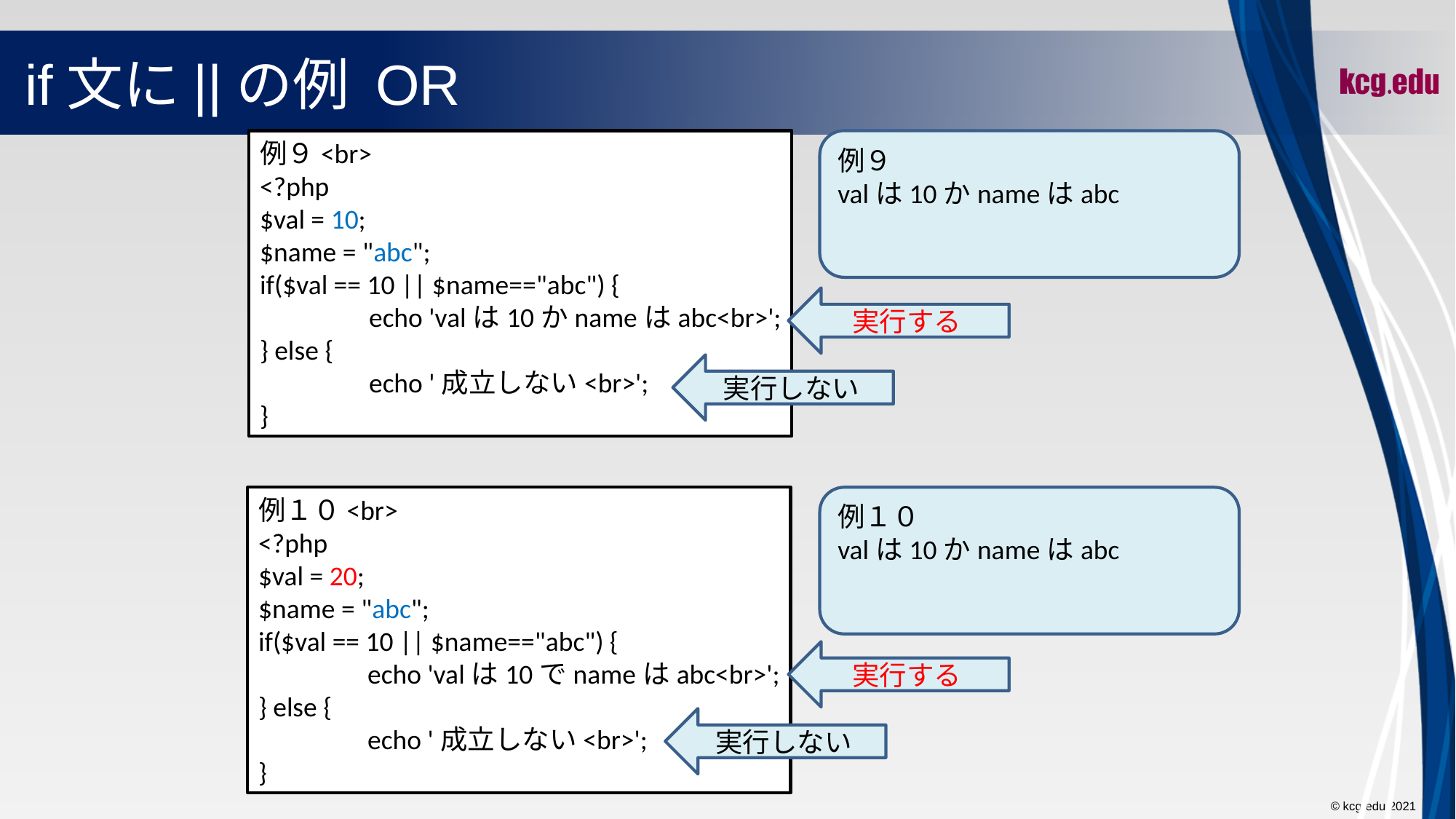

# if文に||の例 OR
例９<br>
<?php
$val = 10;
$name = "abc";
if($val == 10 || $name=="abc") {
	echo 'valは10かnameはabc<br>';
} else {
	echo '成立しない<br>';
}
例９
valは10かnameはabc
実行する
実行しない
例１０<br>
<?php
$val = 20;
$name = "abc";
if($val == 10 || $name=="abc") {
	echo 'valは10でnameはabc<br>';
} else {
	echo '成立しない<br>';
}
例１０
valは10かnameはabc
実行する
実行しない